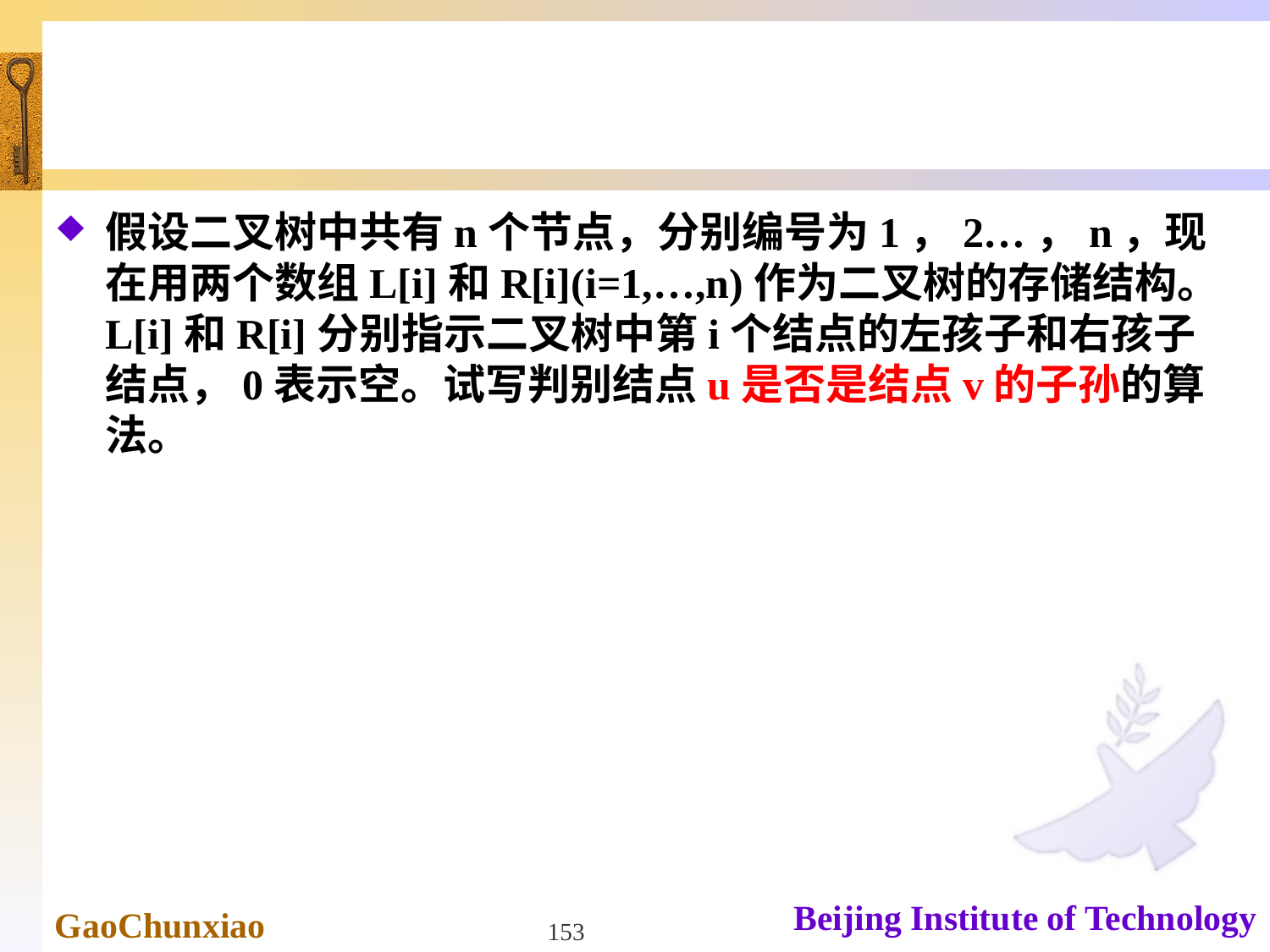

假设二叉树中共有n个节点，分别编号为1，2…，n，现在用两个数组L[i]和R[i](i=1,…,n)作为二叉树的存储结构。L[i]和R[i]分别指示二叉树中第i个结点的左孩子和右孩子结点，0表示空。试写判别结点u是否是结点v的子孙的算法。

153